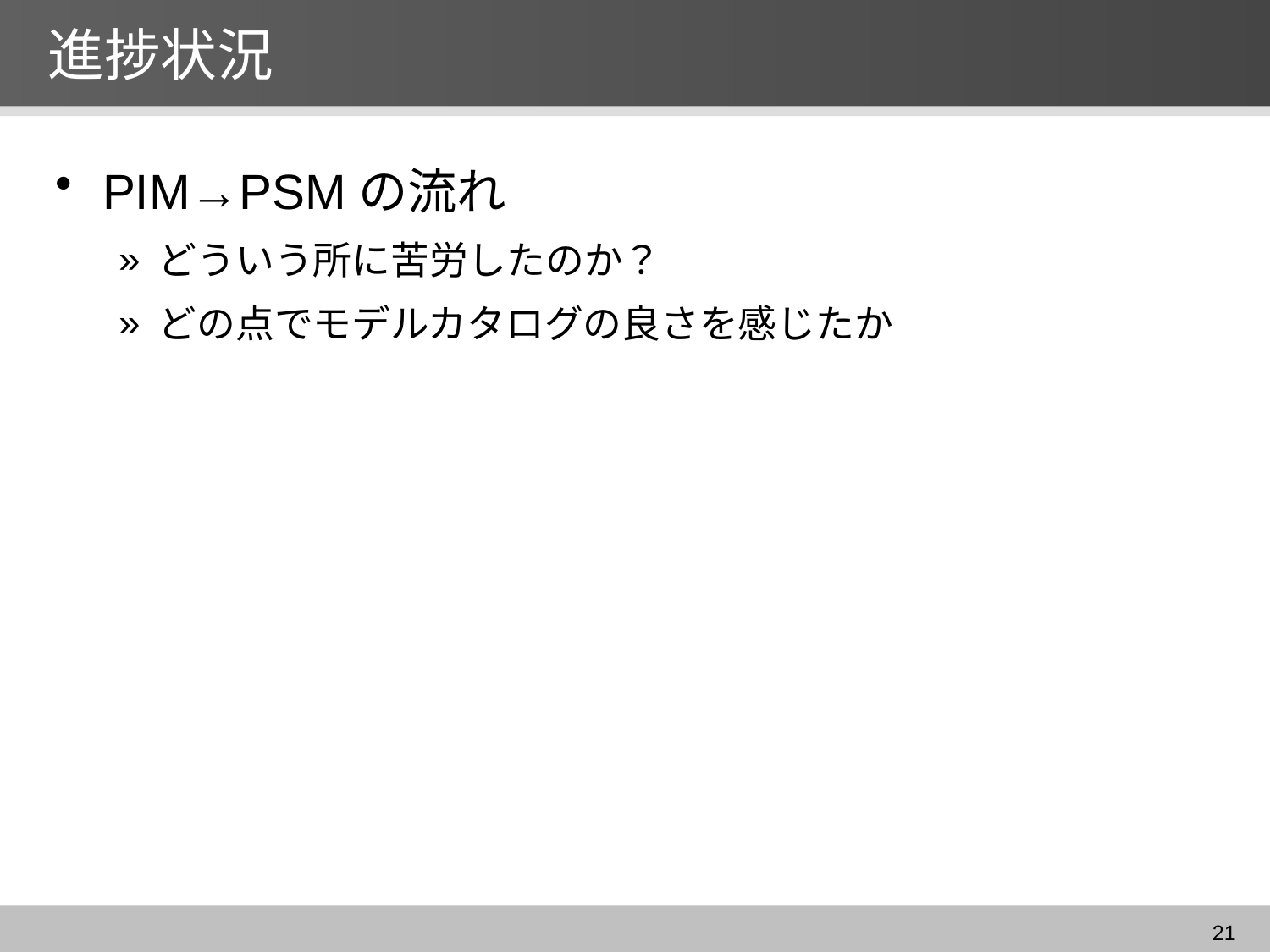

# 進捗状況
PIM→PSMの流れ
どういう所に苦労したのか？
どの点でモデルカタログの良さを感じたか
21